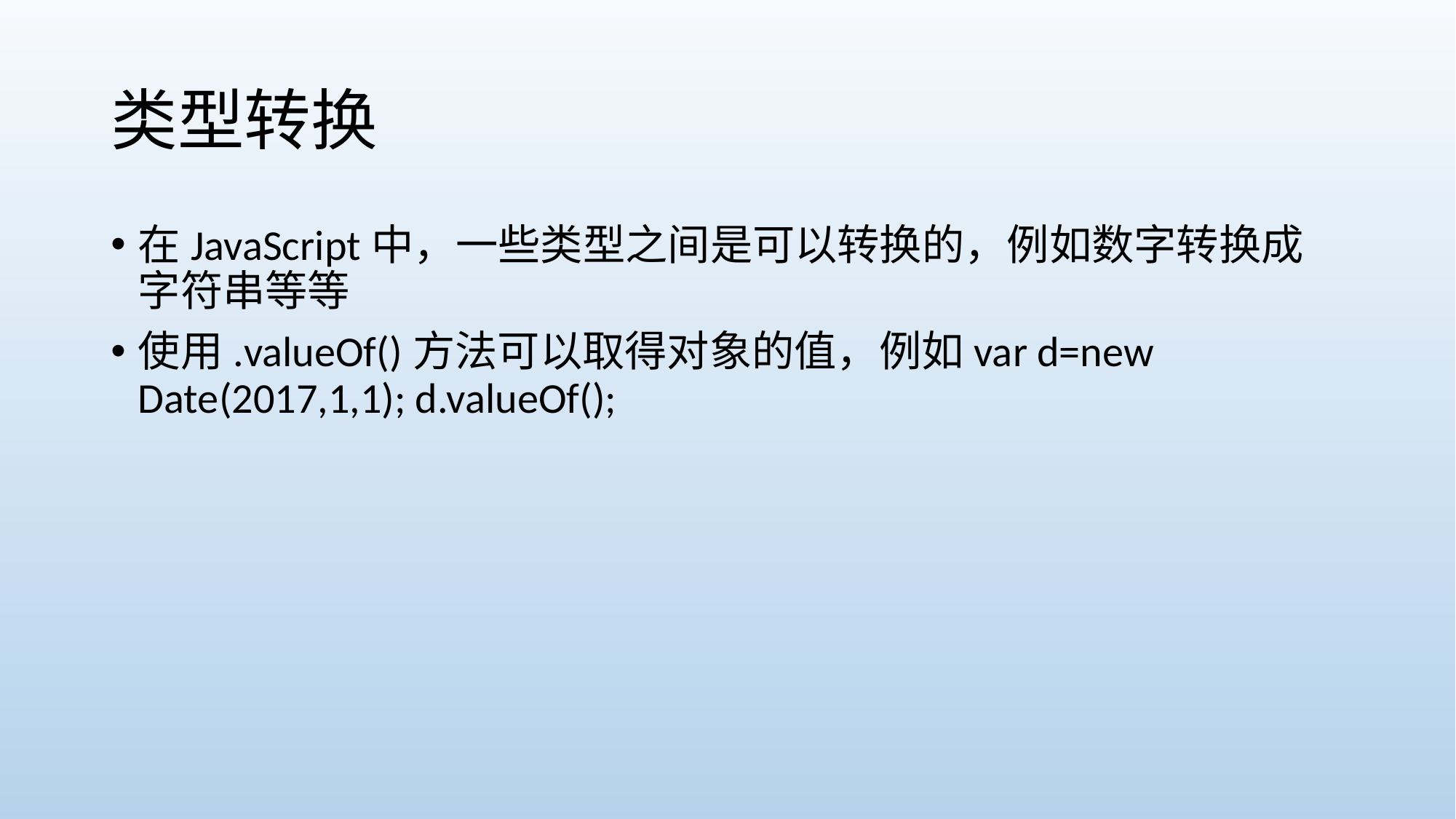

# 类型转换
在JavaScript中，一些类型之间是可以转换的，例如数字转换成字符串等等
使用.valueOf()方法可以取得对象的值，例如var d=new Date(2017,1,1); d.valueOf();